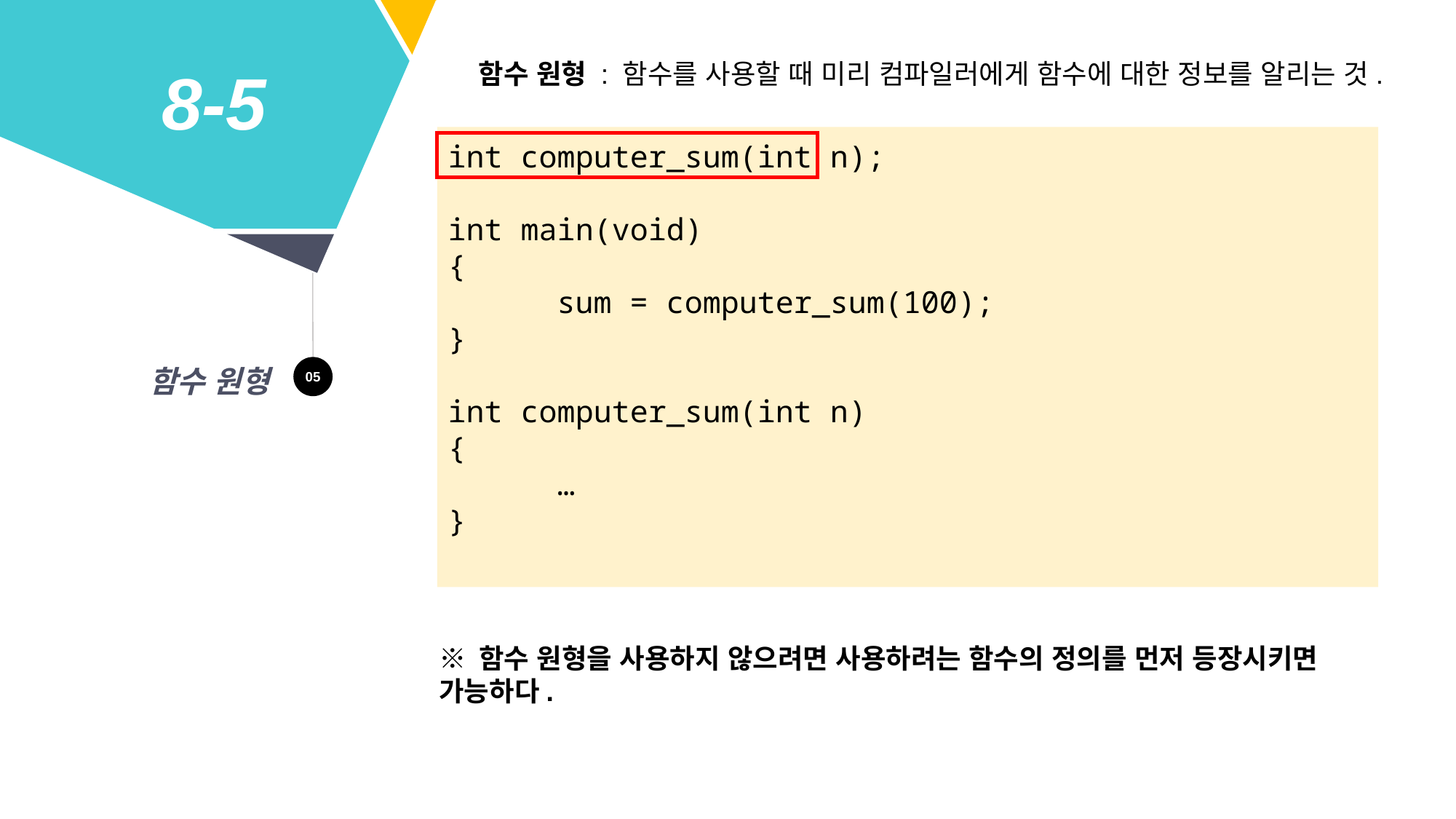

8-5
함수 원형 : 함수를 사용할 때 미리 컴파일러에게 함수에 대한 정보를 알리는 것.
int computer_sum(int n);

int main(void)
{
	sum = computer_sum(100);
}

int computer_sum(int n)
{
	…
}

05
함수 원형
※ 함수 원형을 사용하지 않으려면 사용하려는 함수의 정의를 먼저 등장시키면 가능하다.